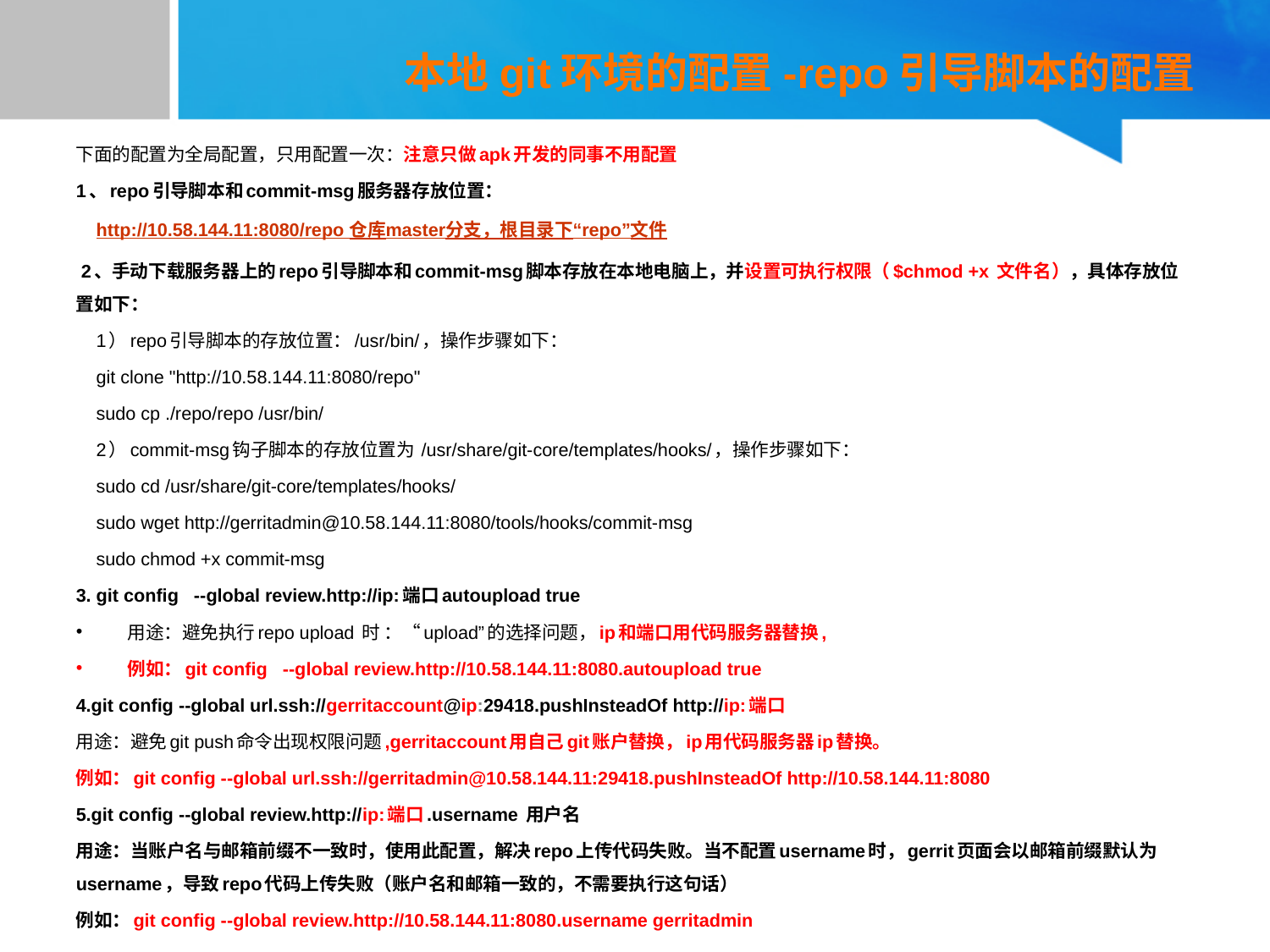

# 本地git环境的配置-repo引导脚本的配置
下面的配置为全局配置，只用配置一次：注意只做apk开发的同事不用配置
1、repo引导脚本和commit-msg服务器存放位置：
    http://10.58.144.11:8080/repo 仓库master分支，根目录下“repo”文件
 2、手动下载服务器上的repo引导脚本和commit-msg脚本存放在本地电脑上，并设置可执行权限（$chmod +x 文件名），具体存放位置如下：
    1）repo引导脚本的存放位置：/usr/bin/，操作步骤如下：
    git clone "http://10.58.144.11:8080/repo"
    sudo cp ./repo/repo /usr/bin/
    2）commit-msg钩子脚本的存放位置为 /usr/share/git-core/templates/hooks/，操作步骤如下：
    sudo cd /usr/share/git-core/templates/hooks/
    sudo wget http://gerritadmin@10.58.144.11:8080/tools/hooks/commit-msg
    sudo chmod +x commit-msg
3. git config   --global review.http://ip:端口autoupload true
用途：避免执行repo upload 时 ：“upload”的选择问题，ip和端口用代码服务器替换,
例如：git config   --global review.http://10.58.144.11:8080.autoupload true
4.git config --global url.ssh://gerritaccount@ip:29418.pushInsteadOf http://ip:端口
用途：避免git push命令出现权限问题,gerritaccount用自己git账户替换，ip用代码服务器ip替换。
例如：git config --global url.ssh://gerritadmin@10.58.144.11:29418.pushInsteadOf http://10.58.144.11:8080
5.git config --global review.http://ip:端口.username 用户名
用途：当账户名与邮箱前缀不一致时，使用此配置，解决repo上传代码失败。当不配置username时，gerrit页面会以邮箱前缀默认为username，导致repo代码上传失败（账户名和邮箱一致的，不需要执行这句话）
例如：git config --global review.http://10.58.144.11:8080.username gerritadmin